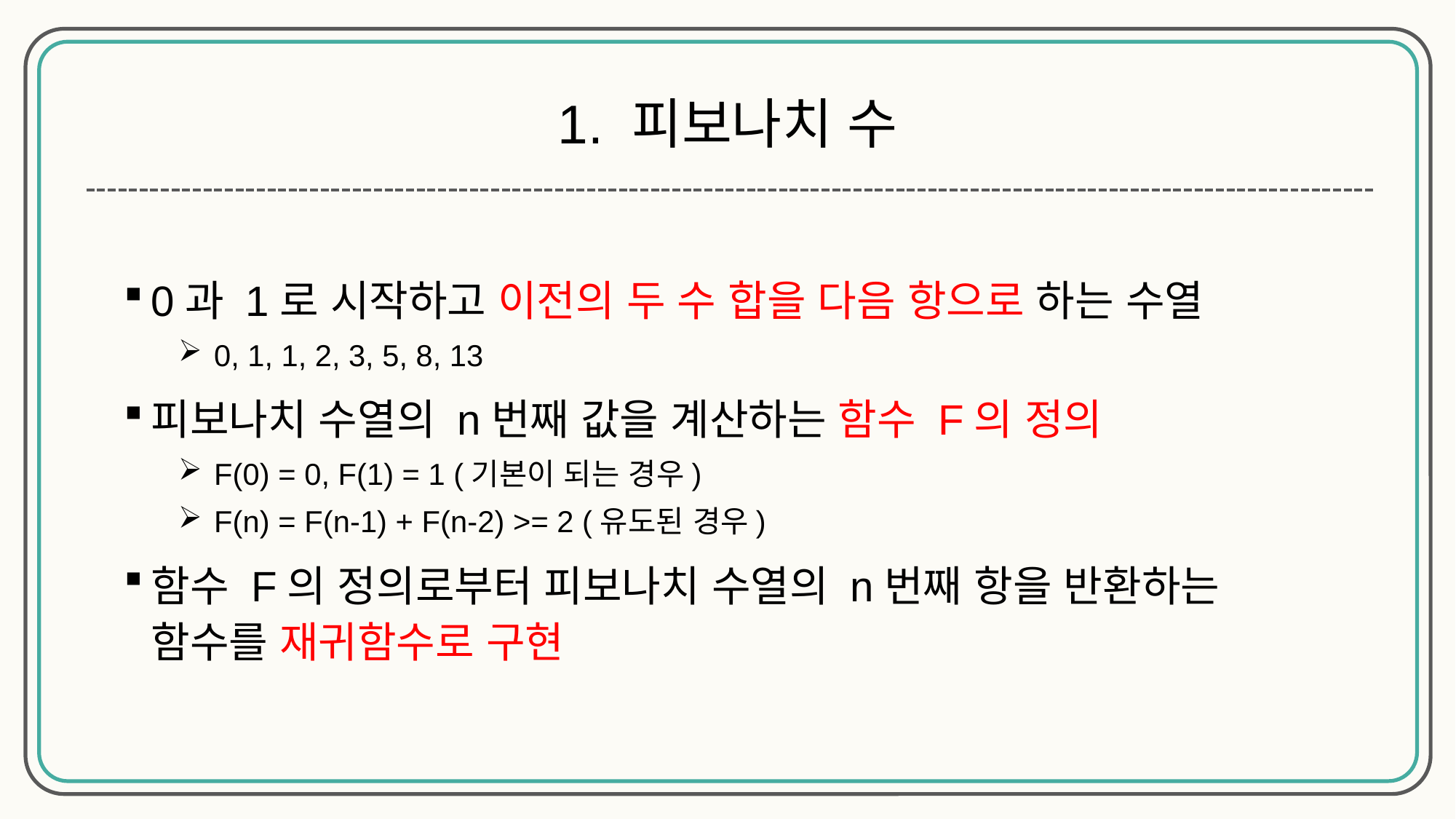

1. 피보나치 수
0과 1로 시작하고 이전의 두 수 합을 다음 항으로 하는 수열
 0, 1, 1, 2, 3, 5, 8, 13
피보나치 수열의 n번째 값을 계산하는 함수 F의 정의
 F(0) = 0, F(1) = 1 (기본이 되는 경우)
 F(n) = F(n-1) + F(n-2) >= 2 (유도된 경우)
함수 F의 정의로부터 피보나치 수열의 n번째 항을 반환하는
함수를 재귀함수로 구현